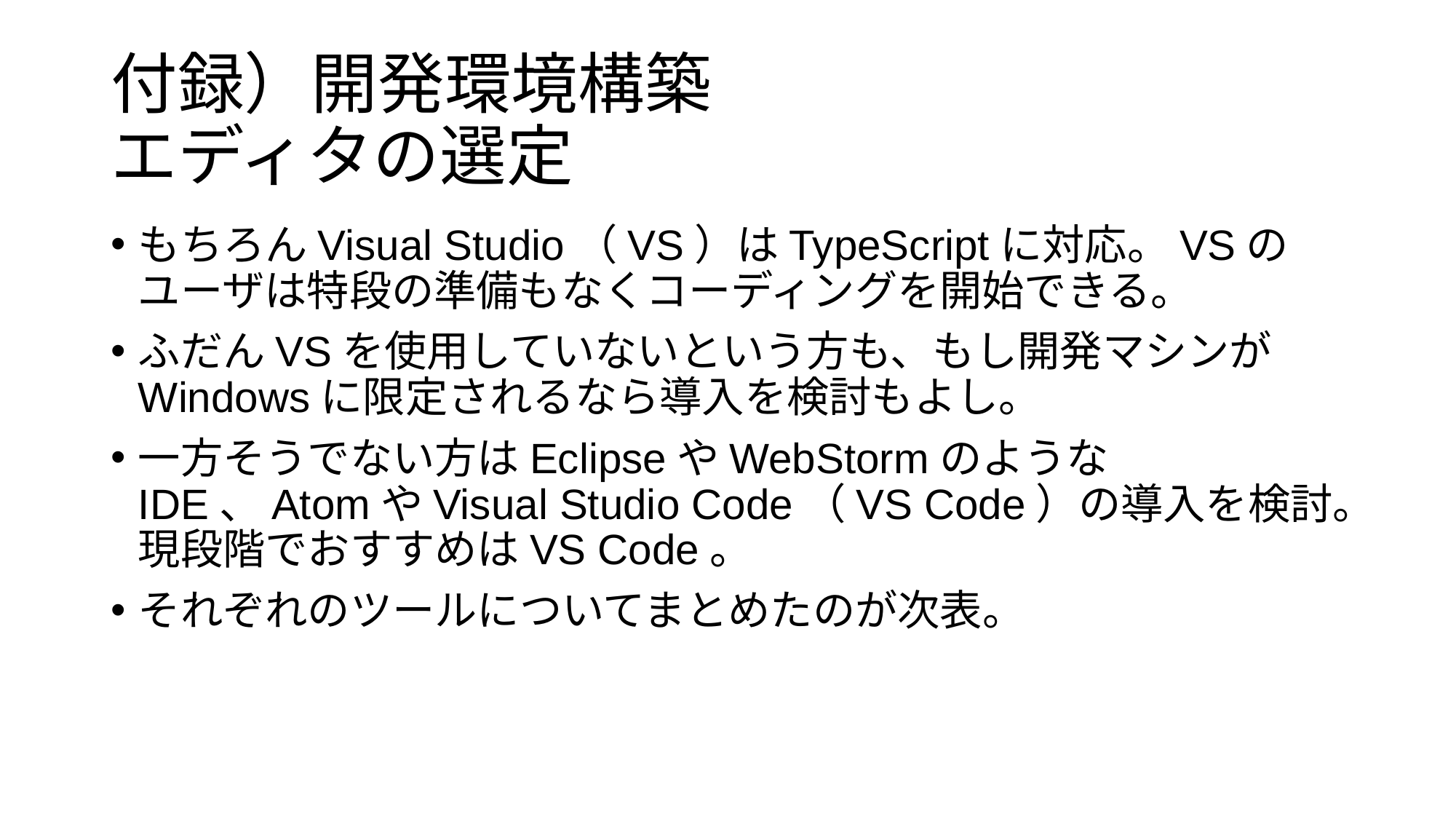

# 付録）開発環境構築 エディタの選定
もちろんVisual Studio（VS）はTypeScriptに対応。VSのユーザは特段の準備もなくコーディングを開始できる。
ふだんVSを使用していないという方も、もし開発マシンがWindowsに限定されるなら導入を検討もよし。
一方そうでない方はEclipseやWebStormのようなIDE、AtomやVisual Studio Code（VS Code）の導入を検討。現段階でおすすめはVS Code。
それぞれのツールについてまとめたのが次表。